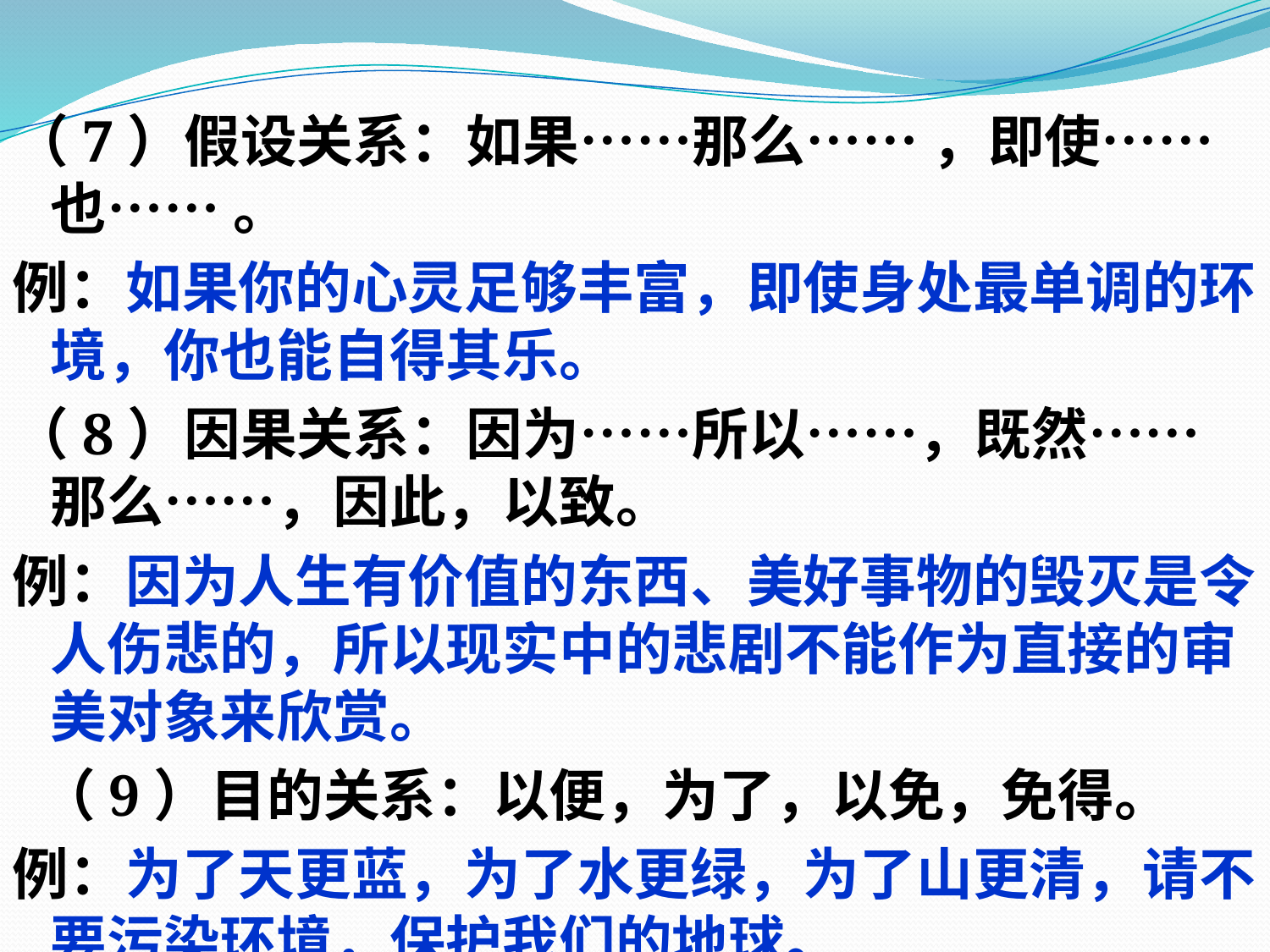

（7）假设关系：如果……那么…… ，即使……也…… 。
例：如果你的心灵足够丰富，即使身处最单调的环境，你也能自得其乐。
（8）因果关系：因为……所以……，既然……那么……，因此，以致。
例：因为人生有价值的东西、美好事物的毁灭是令人伤悲的，所以现实中的悲剧不能作为直接的审美对象来欣赏。
 （9）目的关系：以便，为了，以免，免得。
例：为了天更蓝，为了水更绿，为了山更清，请不要污染环境，保护我们的地球。